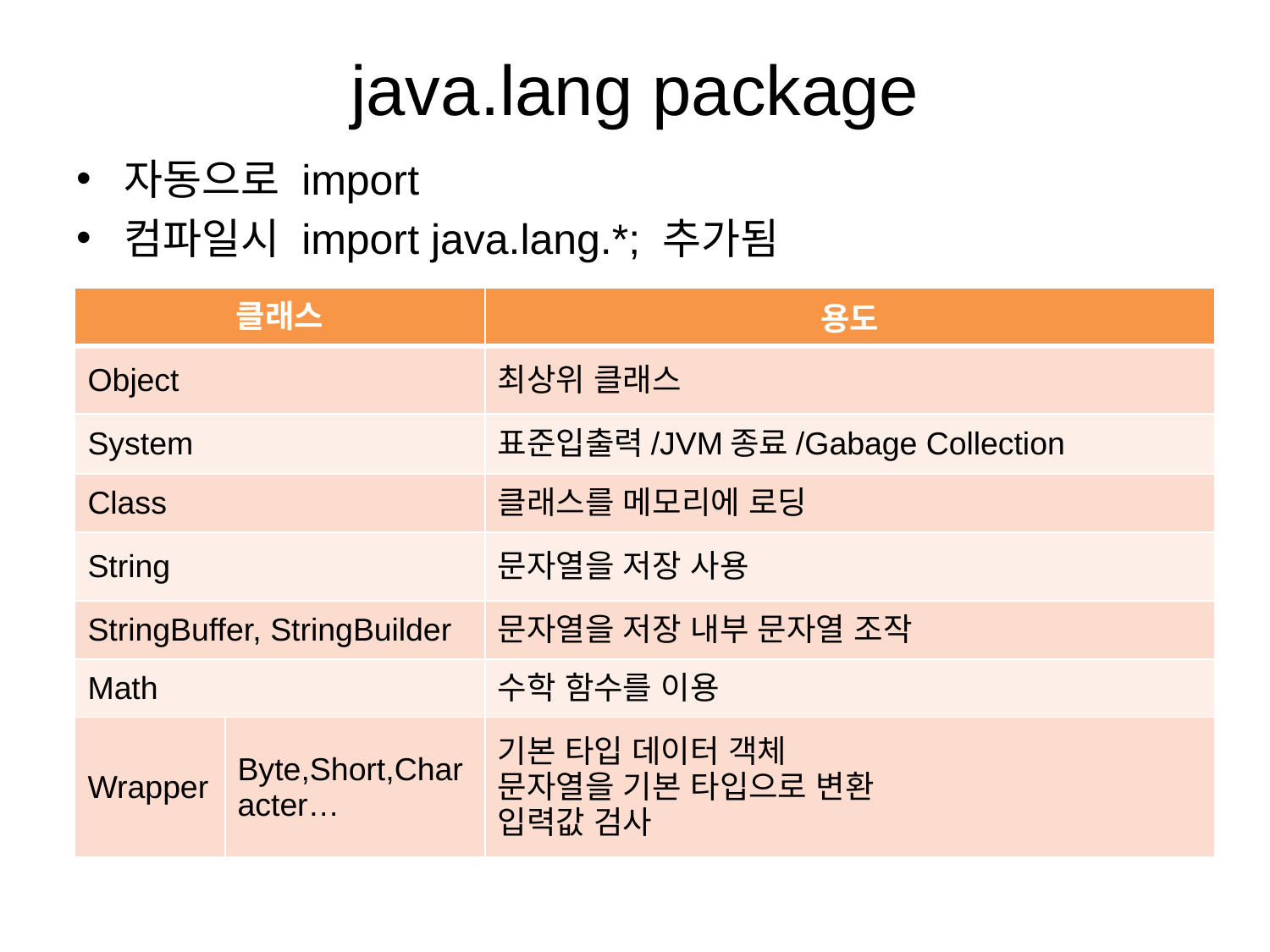

# java.lang package
자동으로 import
컴파일시 import java.lang.*; 추가됨

| 클래스 |  | 용도 |
| --- | --- | --- |
| Object |  | 최상위 클래스 |
| System |  | 표준입출력/JVM종료/Gabage Collection |
| Class |  | 클래스를 메모리에 로딩 |
| String |  | 문자열을 저장 사용 |
| StringBuffer, StringBuilder |  | 문자열을 저장 내부 문자열 조작 |
| Math |  | 수학 함수를 이용 |
| Wrapper | Byte,Short,Character… | 기본 타입 데이터 객체 문자열을 기본 타입으로 변환 입력값 검사 |